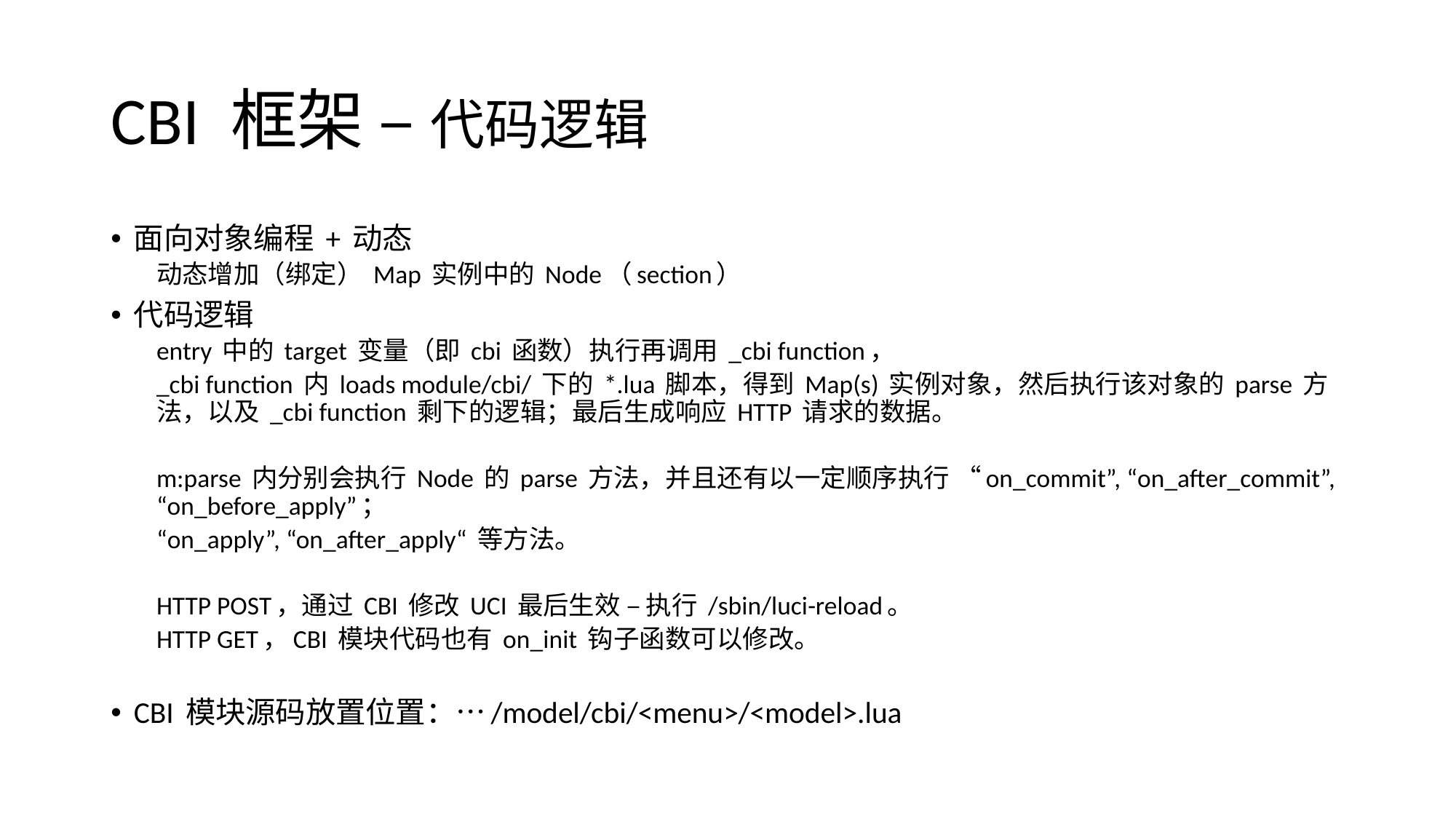

# CBI 框架 – 代码逻辑
面向对象编程 + 动态
动态增加（绑定） Map 实例中的 Node（section）
代码逻辑
entry 中的 target 变量（即 cbi 函数）执行再调用 _cbi function，
_cbi function 内 loads module/cbi/ 下的 *.lua 脚本，得到 Map(s) 实例对象，然后执行该对象的 parse 方法，以及 _cbi function 剩下的逻辑；最后生成响应 HTTP 请求的数据。

m:parse 内分别会执行 Node 的 parse 方法，并且还有以一定顺序执行 “on_commit”, “on_after_commit”, “on_before_apply”；
“on_apply”, “on_after_apply“ 等方法。

HTTP POST，通过 CBI 修改 UCI 最后生效 – 执行 /sbin/luci-reload。
HTTP GET，CBI 模块代码也有 on_init 钩子函数可以修改。

CBI 模块源码放置位置：…/model/cbi/<menu>/<model>.lua